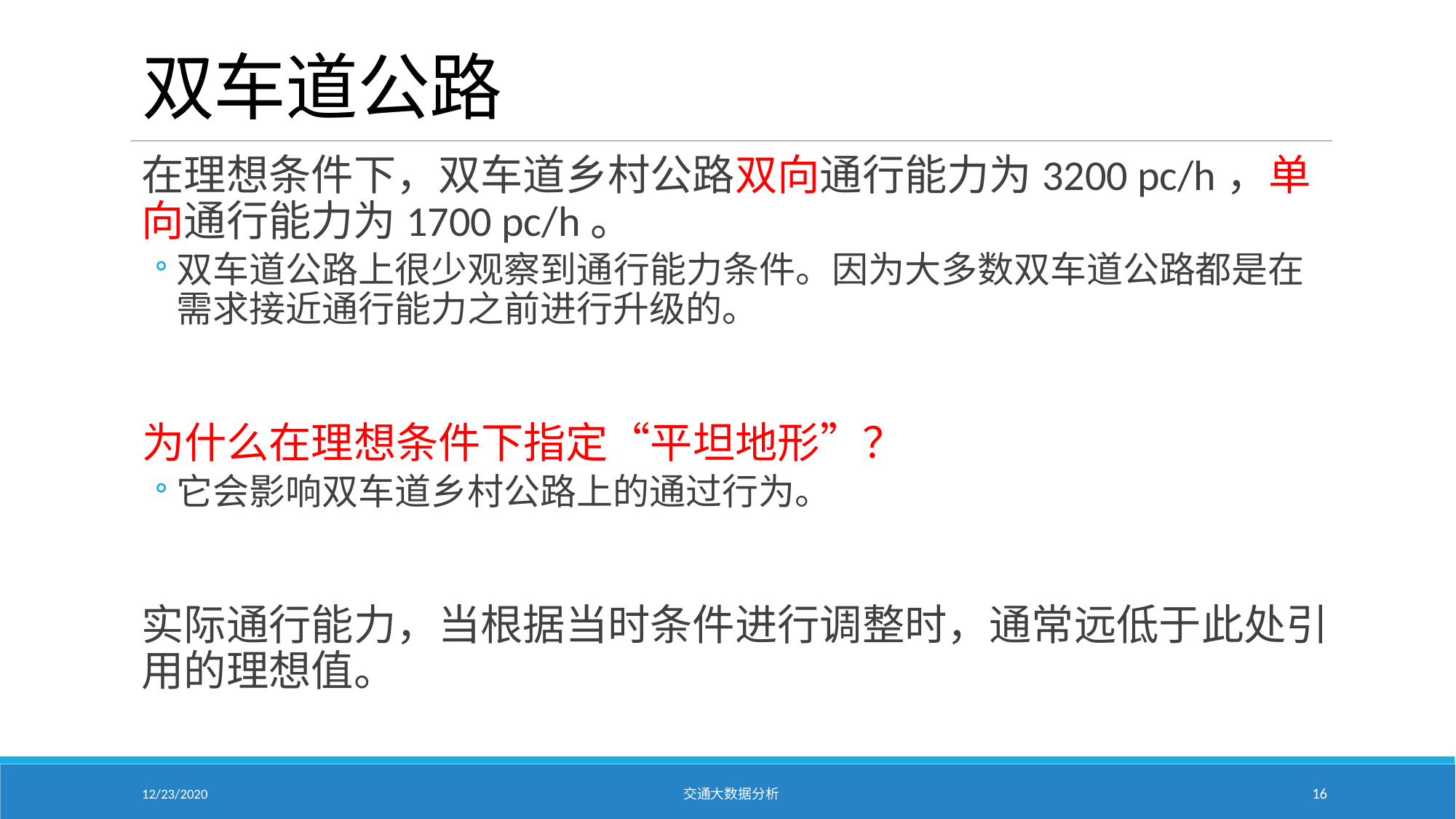

# 双车道公路
在理想条件下，双车道乡村公路双向通行能力为3200 pc/h，单向通行能力为1700 pc/h。
双车道公路上很少观察到通行能力条件。因为大多数双车道公路都是在需求接近通行能力之前进行升级的。

为什么在理想条件下指定“平坦地形”？
它会影响双车道乡村公路上的通过行为。

实际通行能力，当根据当时条件进行调整时，通常远低于此处引用的理想值。
12/23/2020
交通大数据分析
16